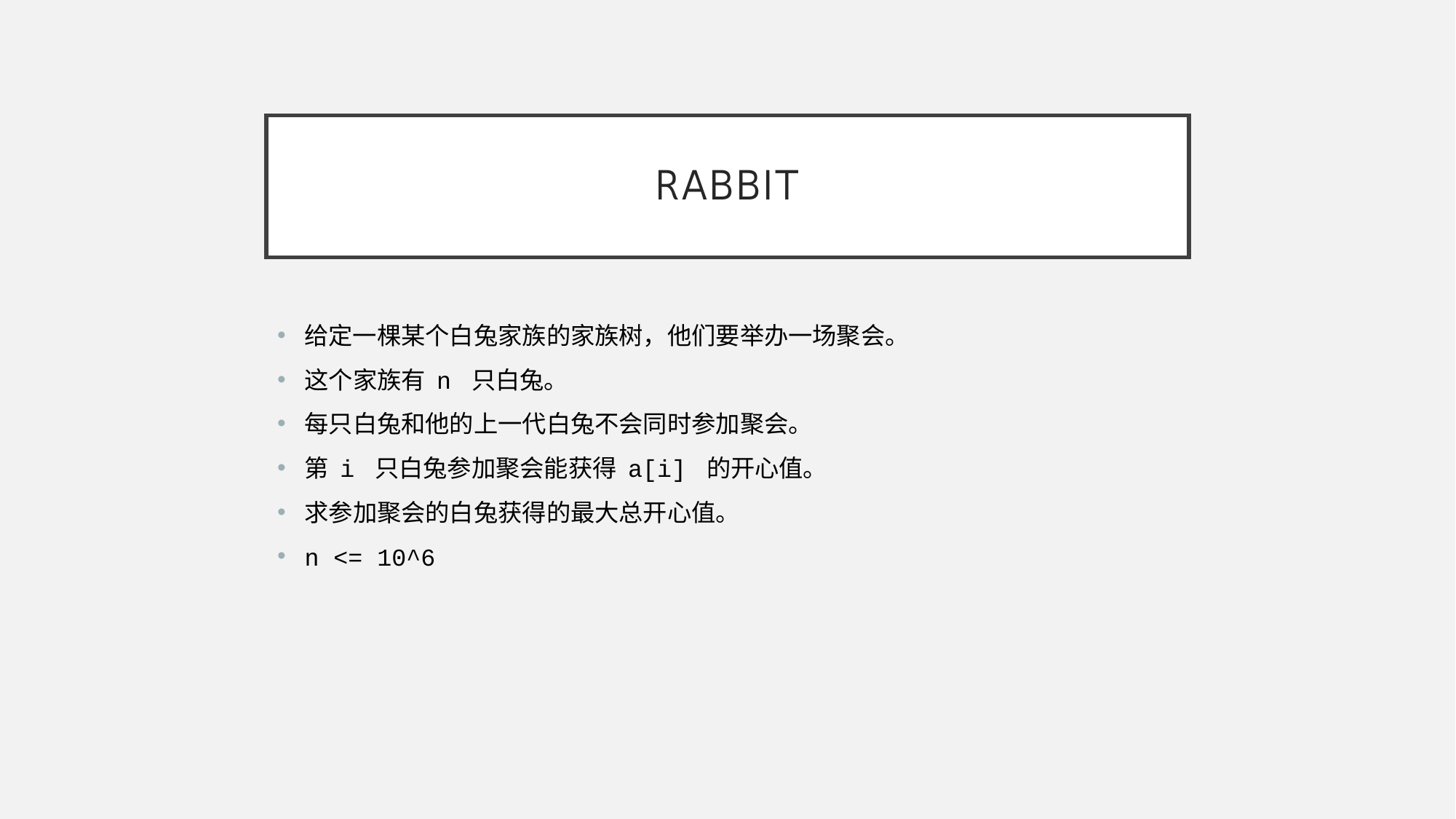

# Rabbit
给定一棵某个白兔家族的家族树，他们要举办一场聚会。
这个家族有 n 只白兔。
每只白兔和他的上一代白兔不会同时参加聚会。
第 i 只白兔参加聚会能获得 a[i] 的开心值。
求参加聚会的白兔获得的最大总开心值。
n <= 10^6